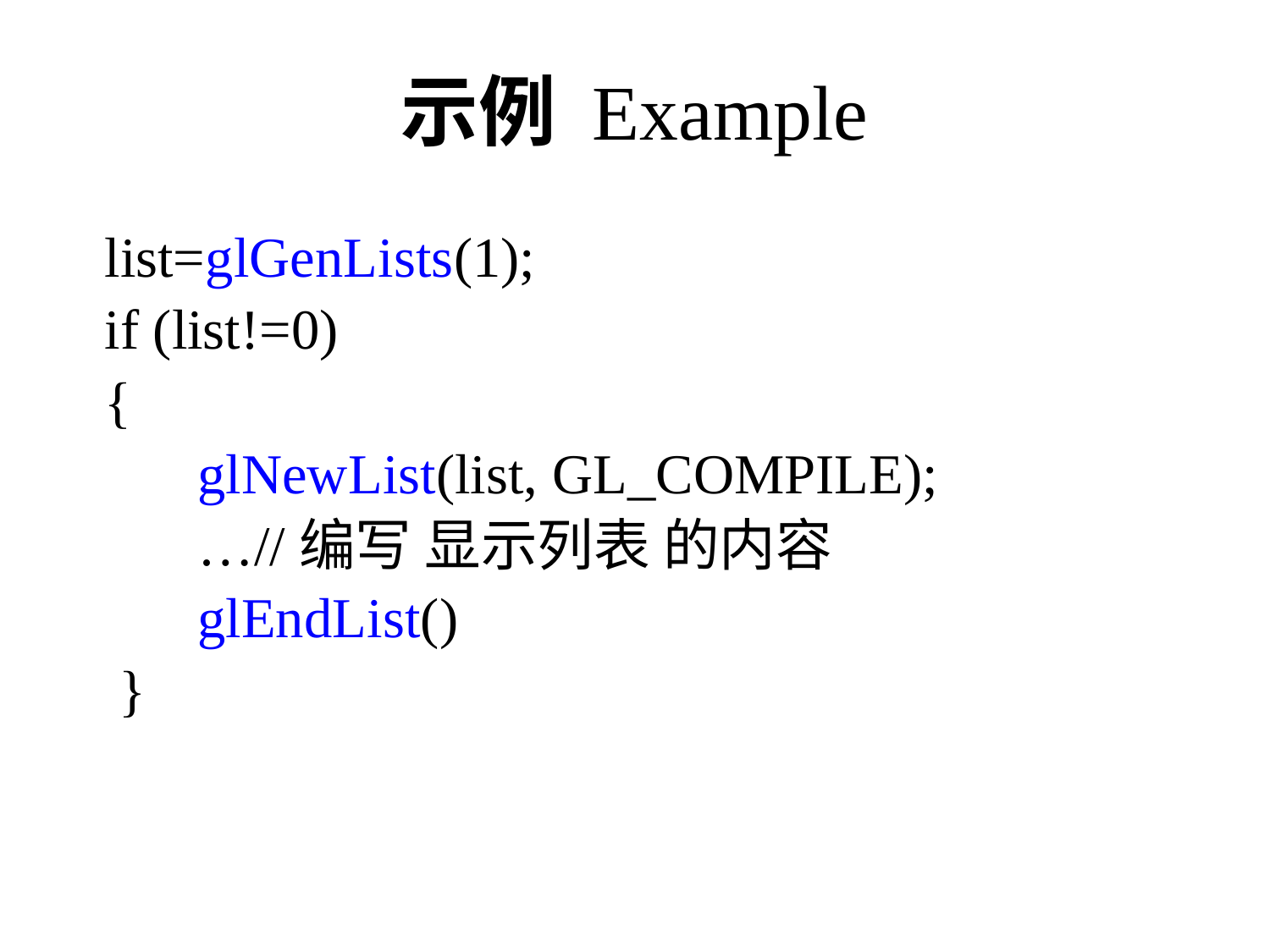

# 示例 Example
  list=glGenLists(1);
  if (list!=0)
  {
     glNewList(list, GL_COMPILE);
     …//编写 显示列表 的内容
     glEndList()
   }